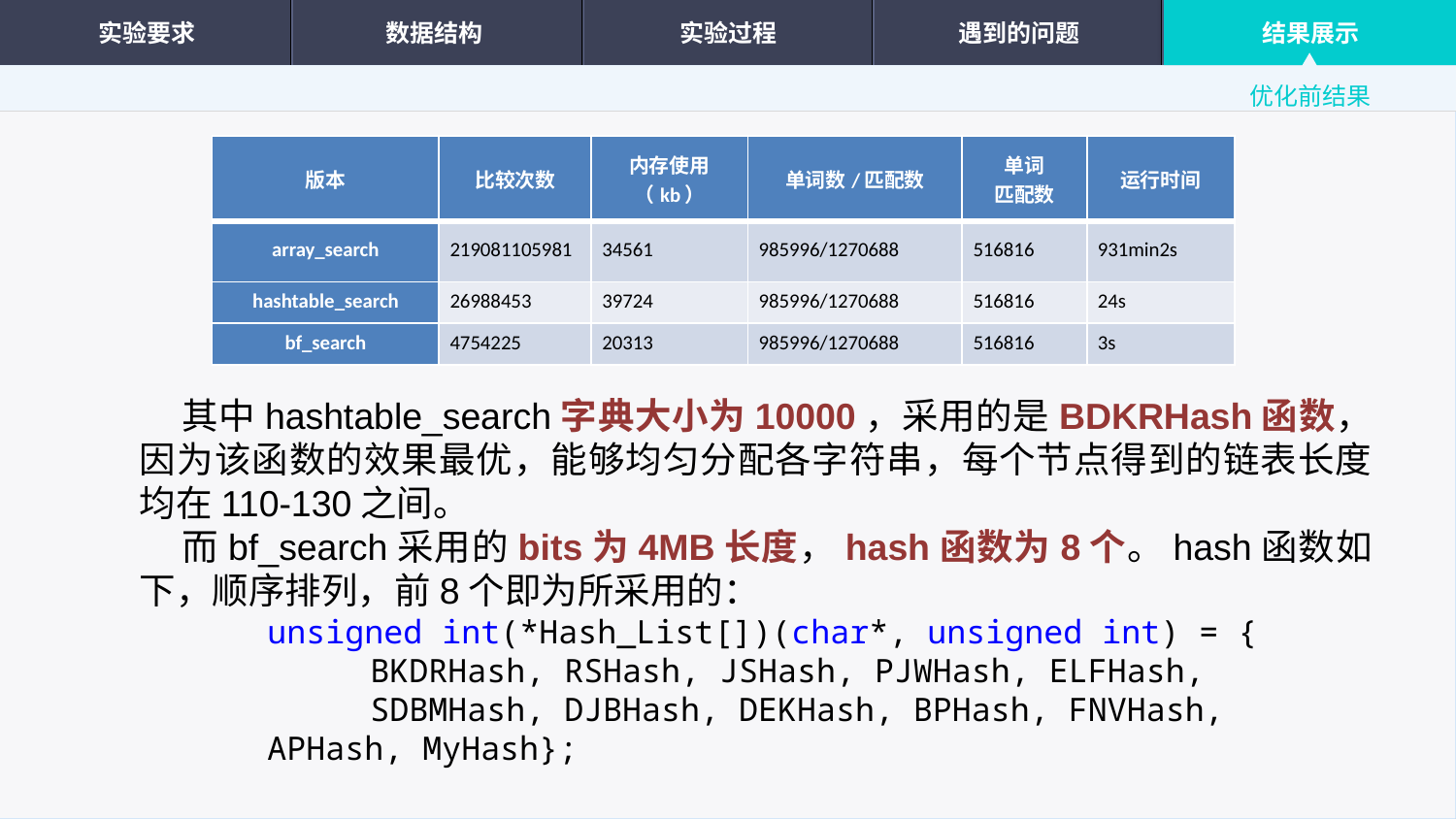

实验要求
数据结构
实验过程
遇到的问题
结果展示
优化前结果
| 版本 | 比较次数 | 内存使用（kb） | 单词数/匹配数 | 单词 匹配数 | 运行时间 |
| --- | --- | --- | --- | --- | --- |
| array\_search | 219081105981 | 34561 | 985996/1270688 | 516816 | 931min2s |
| hashtable\_search | 26988453 | 39724 | 985996/1270688 | 516816 | 24s |
| bf\_search | 4754225 | 20313 | 985996/1270688 | 516816 | 3s |
其中hashtable_search字典大小为10000，采用的是BDKRHash函数，因为该函数的效果最优，能够均匀分配各字符串，每个节点得到的链表长度均在110-130之间。
而bf_search采用的bits为4MB长度，hash函数为8个。hash函数如下，顺序排列，前8个即为所采用的：
unsigned int(*Hash_List[])(char*, unsigned int) = {
	BKDRHash, RSHash, JSHash, PJWHash, ELFHash,
	SDBMHash, DJBHash, DEKHash, BPHash, FNVHash,
APHash, MyHash};